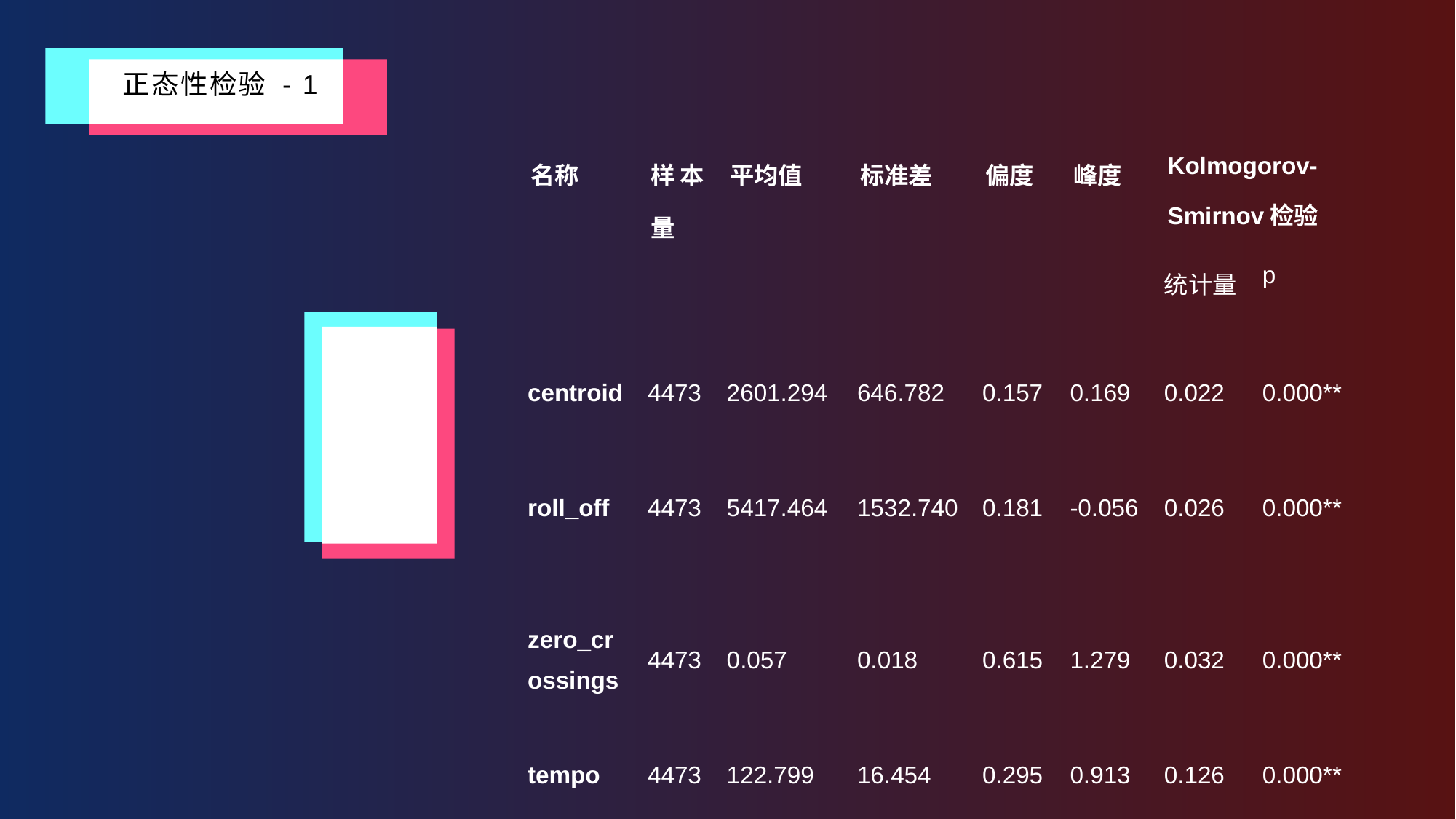

正态性检验 - 1
| 名称 | 样本量 | 平均值 | 标准差 | 偏度 | 峰度 | Kolmogorov-Smirnov检验 |  |
| --- | --- | --- | --- | --- | --- | --- | --- |
|  |  |  |  |  |  | 统计量 | p |
| centroid | 4473 | 2601.294 | 646.782 | 0.157 | 0.169 | 0.022 | 0.000\*\* |
| roll\_off | 4473 | 5417.464 | 1532.740 | 0.181 | -0.056 | 0.026 | 0.000\*\* |
| zero\_crossings | 4473 | 0.057 | 0.018 | 0.615 | 1.279 | 0.032 | 0.000\*\* |
| tempo | 4473 | 122.799 | 16.454 | 0.295 | 0.913 | 0.126 | 0.000\*\* |